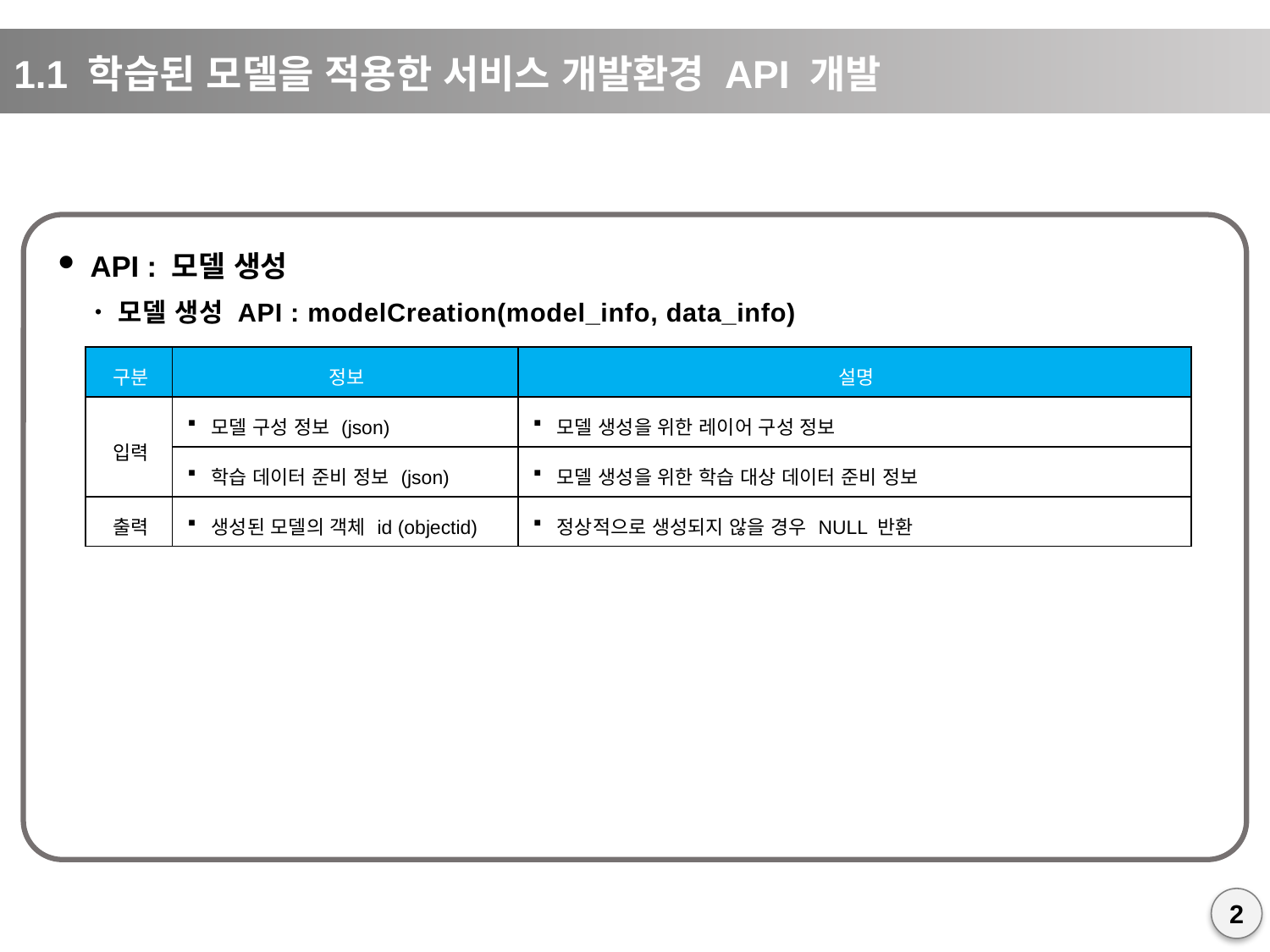

1.1 학습된 모델을 적용한 서비스 개발환경 API 개발

모
API : 모델 생성
모델 생성 API : modelCreation(model_info, data_info)
| 구분 | 정보 | 설명 |
| --- | --- | --- |
| 입력 | 모델 구성 정보 (json) | 모델 생성을 위한 레이어 구성 정보 |
|  | 학습 데이터 준비 정보 (json) | 모델 생성을 위한 학습 대상 데이터 준비 정보 |
| 출력 | 생성된 모델의 객체 id (objectid) | 정상적으로 생성되지 않을 경우 NULL 반환 |